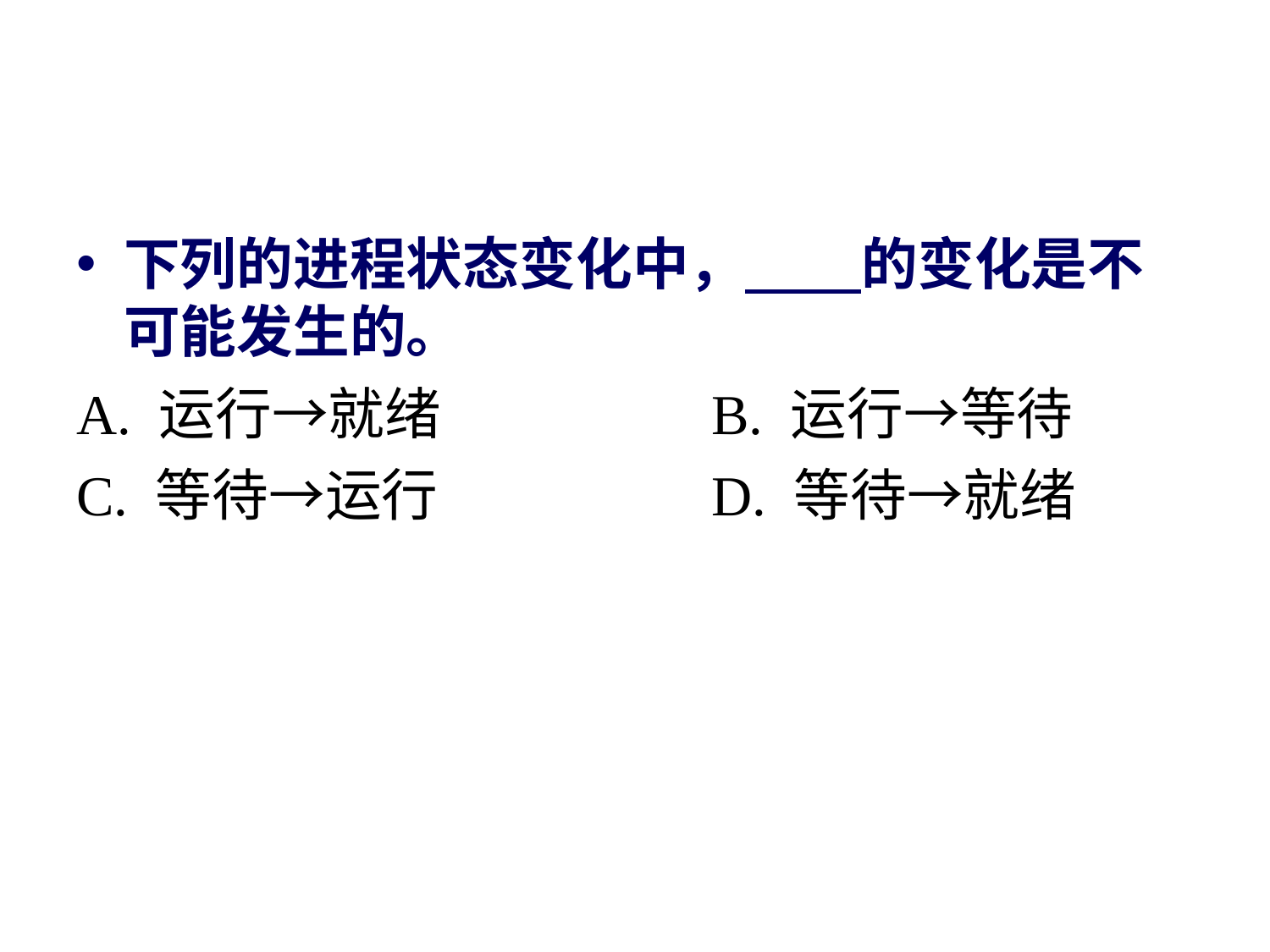

#
下列的进程状态变化中，         的变化是不可能发生的。
A. 运行→就绪			B. 运行→等待
C. 等待→运行			D. 等待→就绪